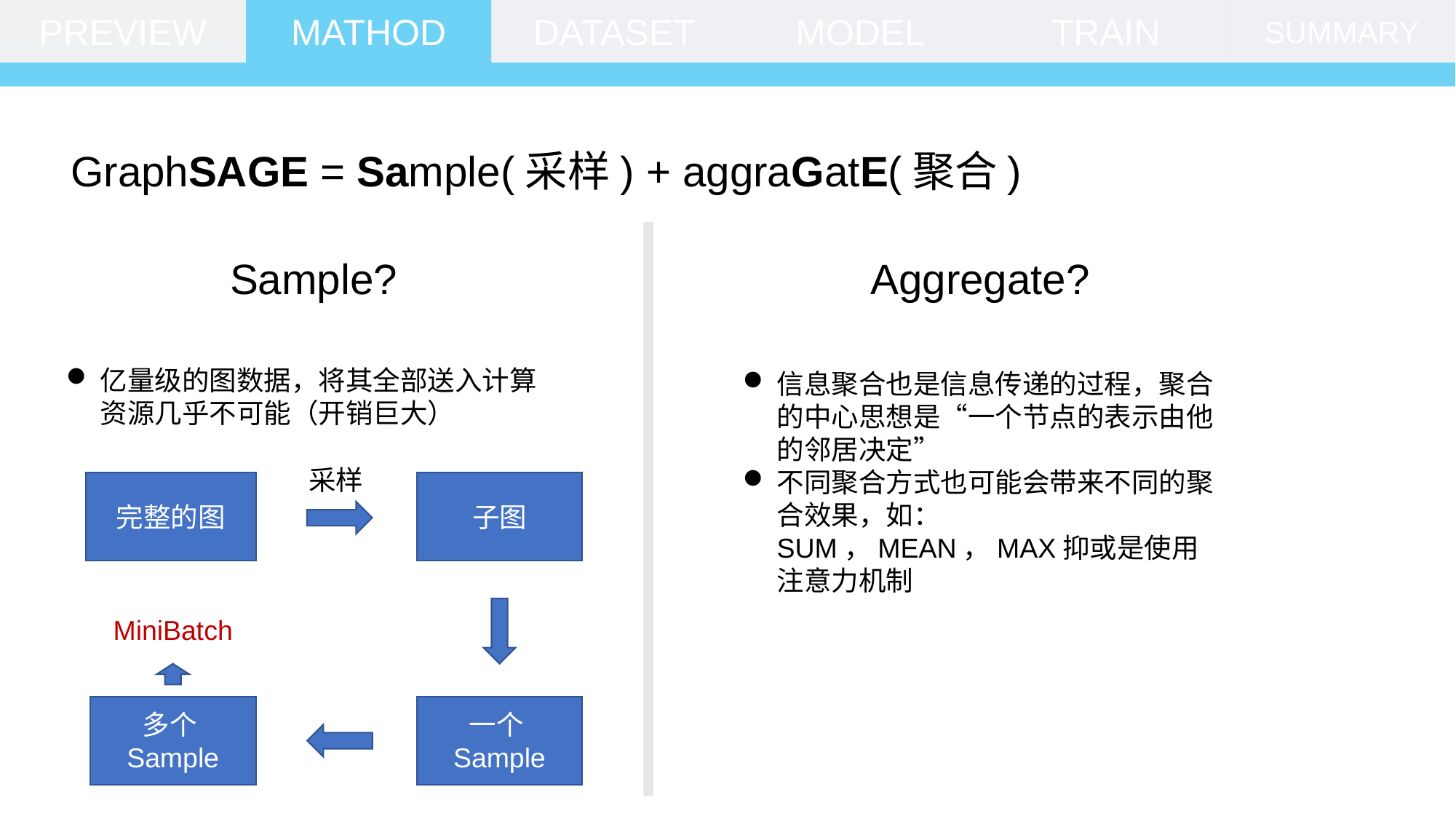

MODEL
TRAIN
PREVIEW
MATHOD
DATASET
SUMMARY

GraphSAGE = Sample(采样) + aggraGatE(聚合)

Sample?
Aggregate?
亿量级的图数据，将其全部送入计算资源几乎不可能（开销巨大）
信息聚合也是信息传递的过程，聚合的中心思想是“一个节点的表示由他的邻居决定”
不同聚合方式也可能会带来不同的聚合效果，如：SUM，MEAN，MAX抑或是使用注意力机制
采样
完整的图
子图

MiniBatch

多个Sample
一个Sample